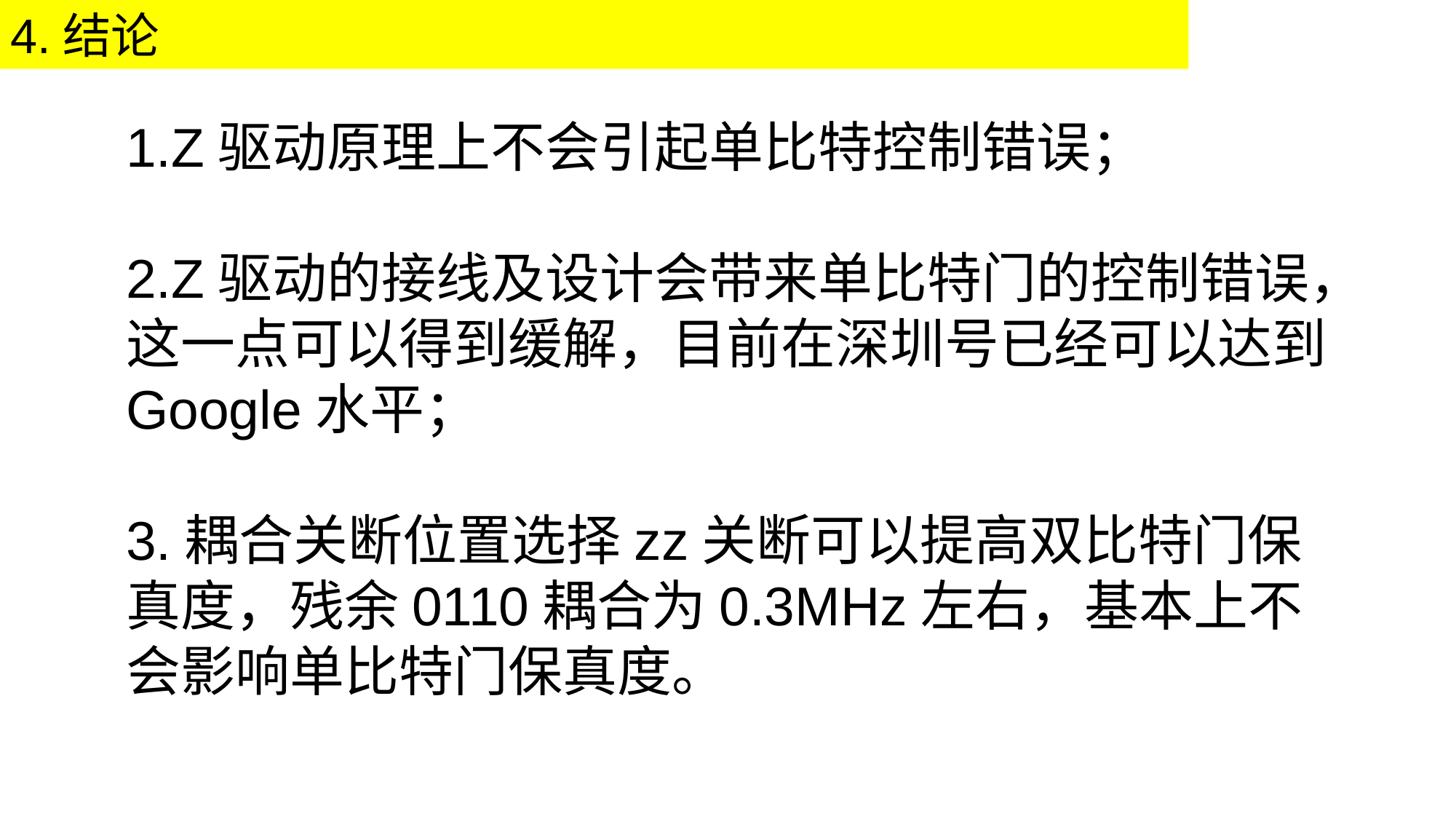

4.结论
1.Z驱动原理上不会引起单比特控制错误；

2.Z驱动的接线及设计会带来单比特门的控制错误，这一点可以得到缓解，目前在深圳号已经可以达到Google水平；

3.耦合关断位置选择zz关断可以提高双比特门保真度，残余0110耦合为0.3MHz左右，基本上不会影响单比特门保真度。